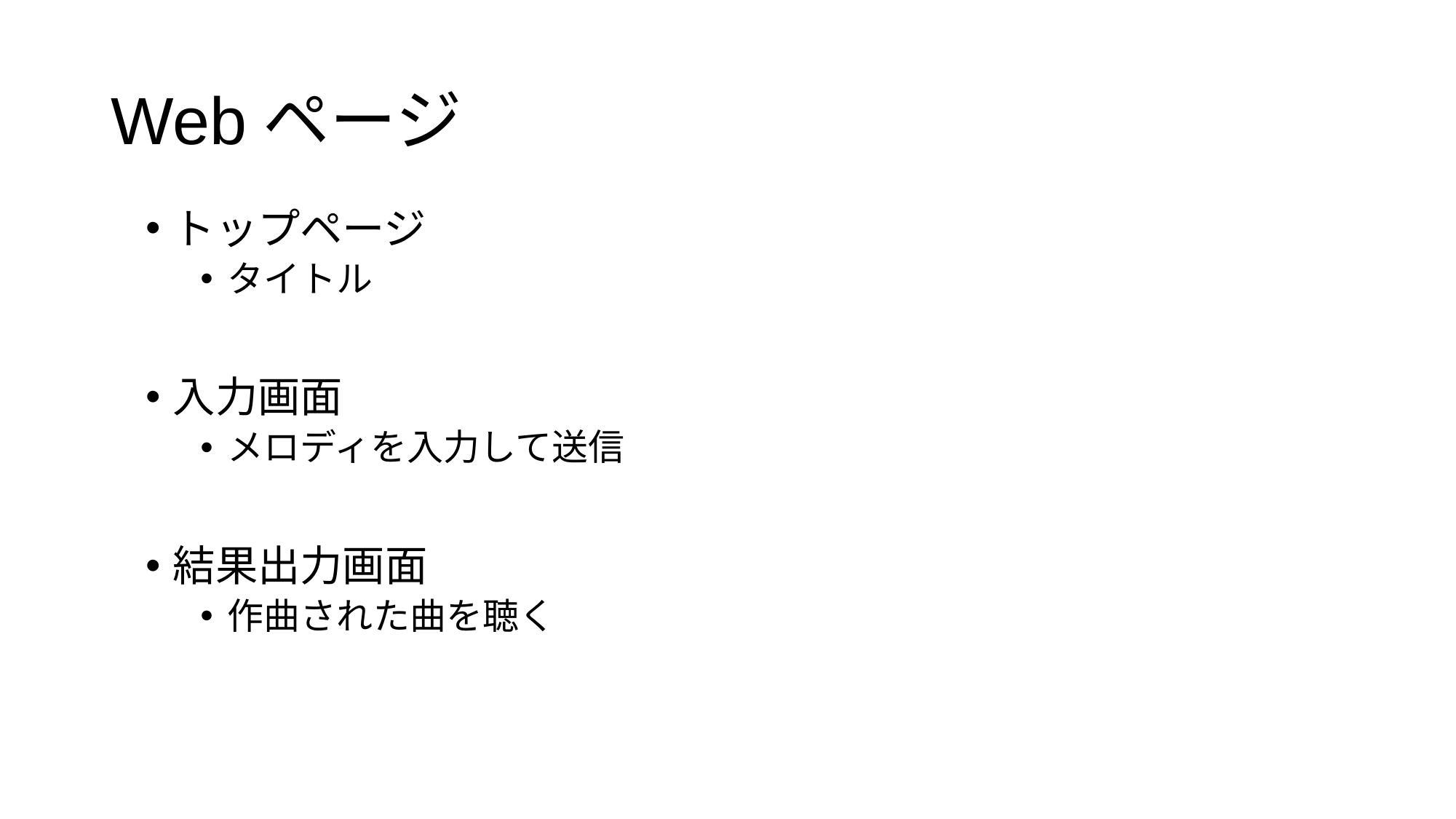

# Webページ
トップページ
タイトル

入力画面
メロディを入力して送信

結果出力画面
作曲された曲を聴く